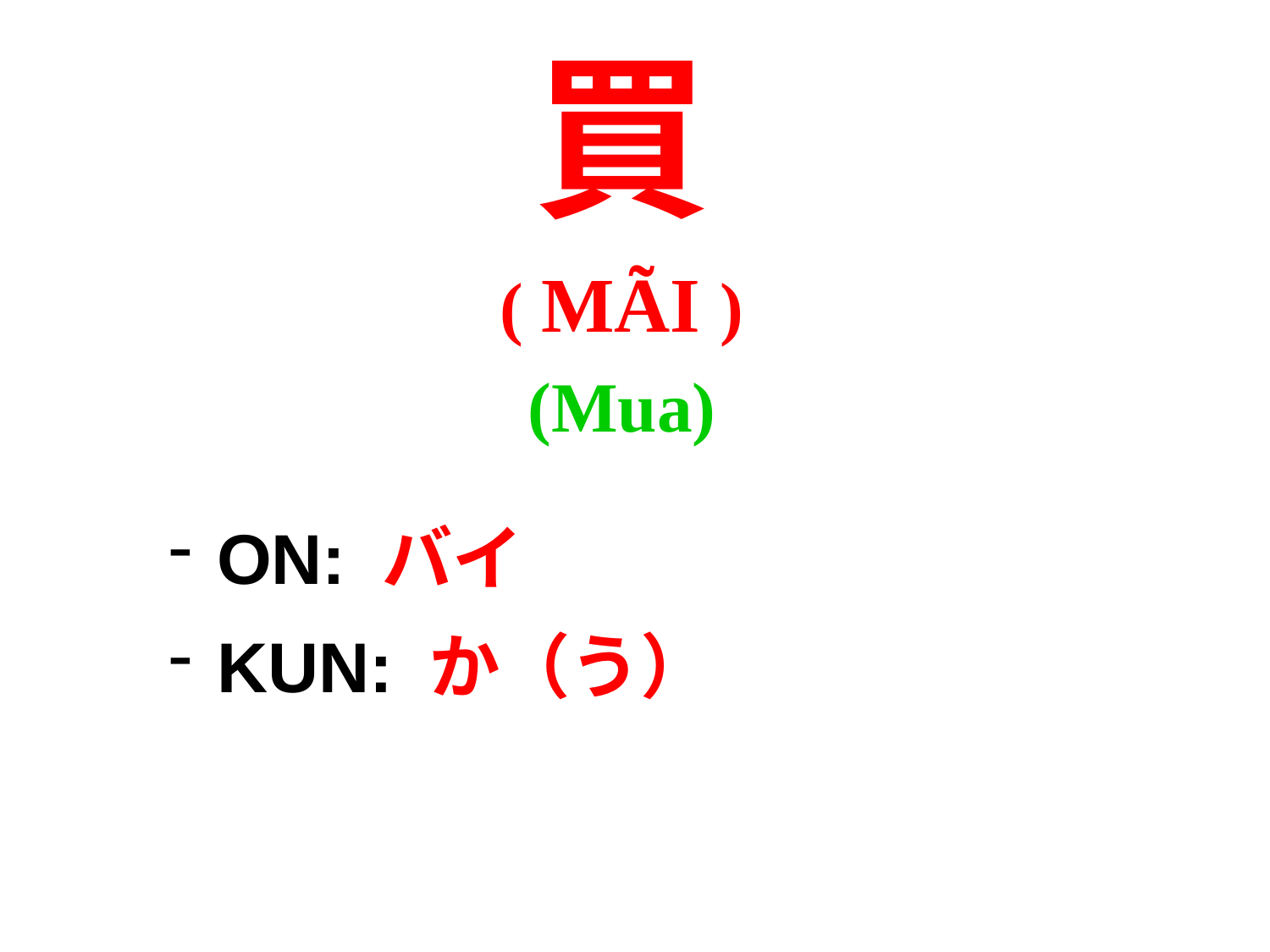

買
( MÃI )
(Mua)
ON: バイ
KUN: か（う）